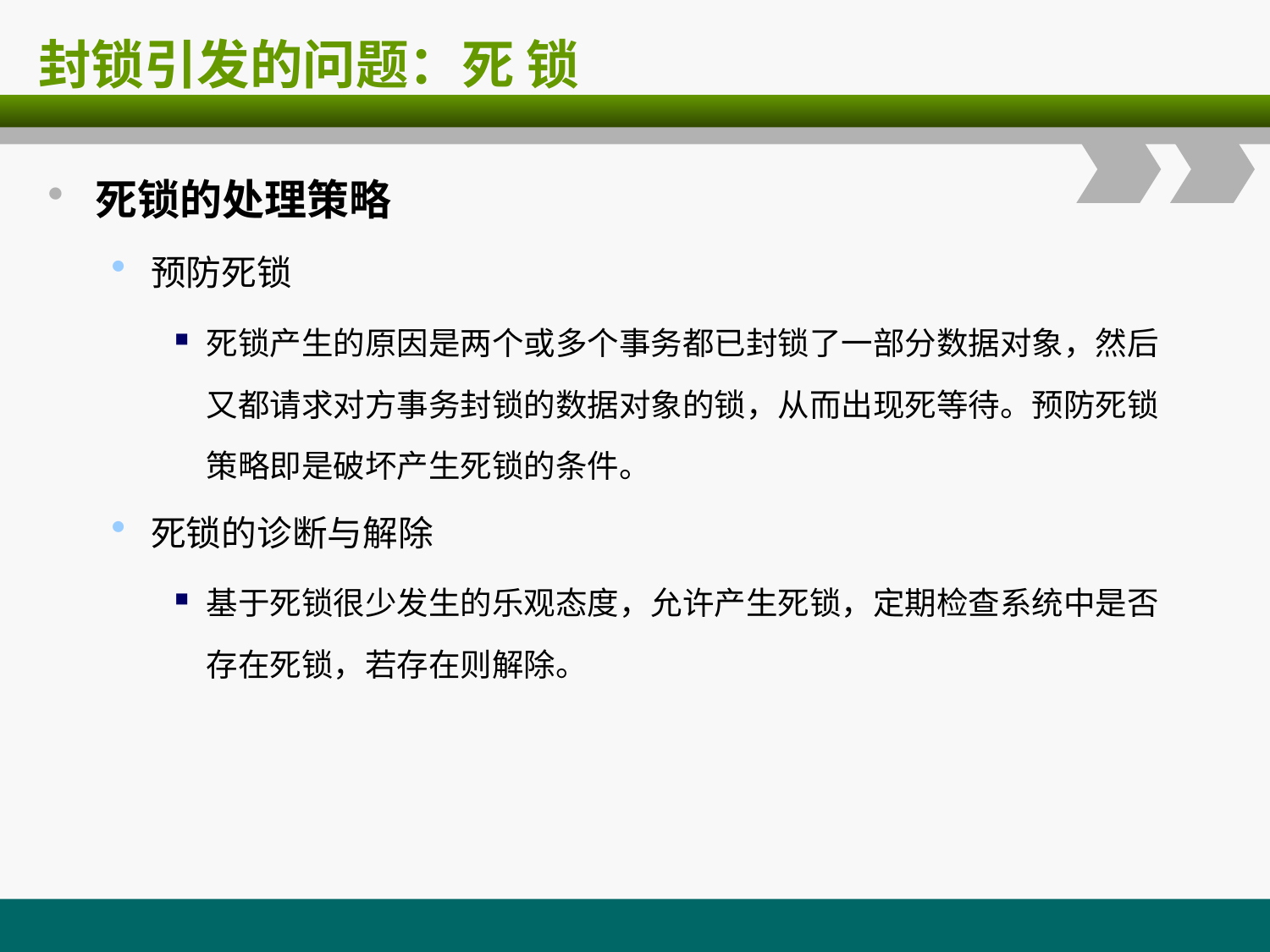

# 封锁引发的问题：死 锁
死锁的处理策略
预防死锁
死锁产生的原因是两个或多个事务都已封锁了一部分数据对象，然后又都请求对方事务封锁的数据对象的锁，从而出现死等待。预防死锁策略即是破坏产生死锁的条件。
死锁的诊断与解除
基于死锁很少发生的乐观态度，允许产生死锁，定期检查系统中是否存在死锁，若存在则解除。